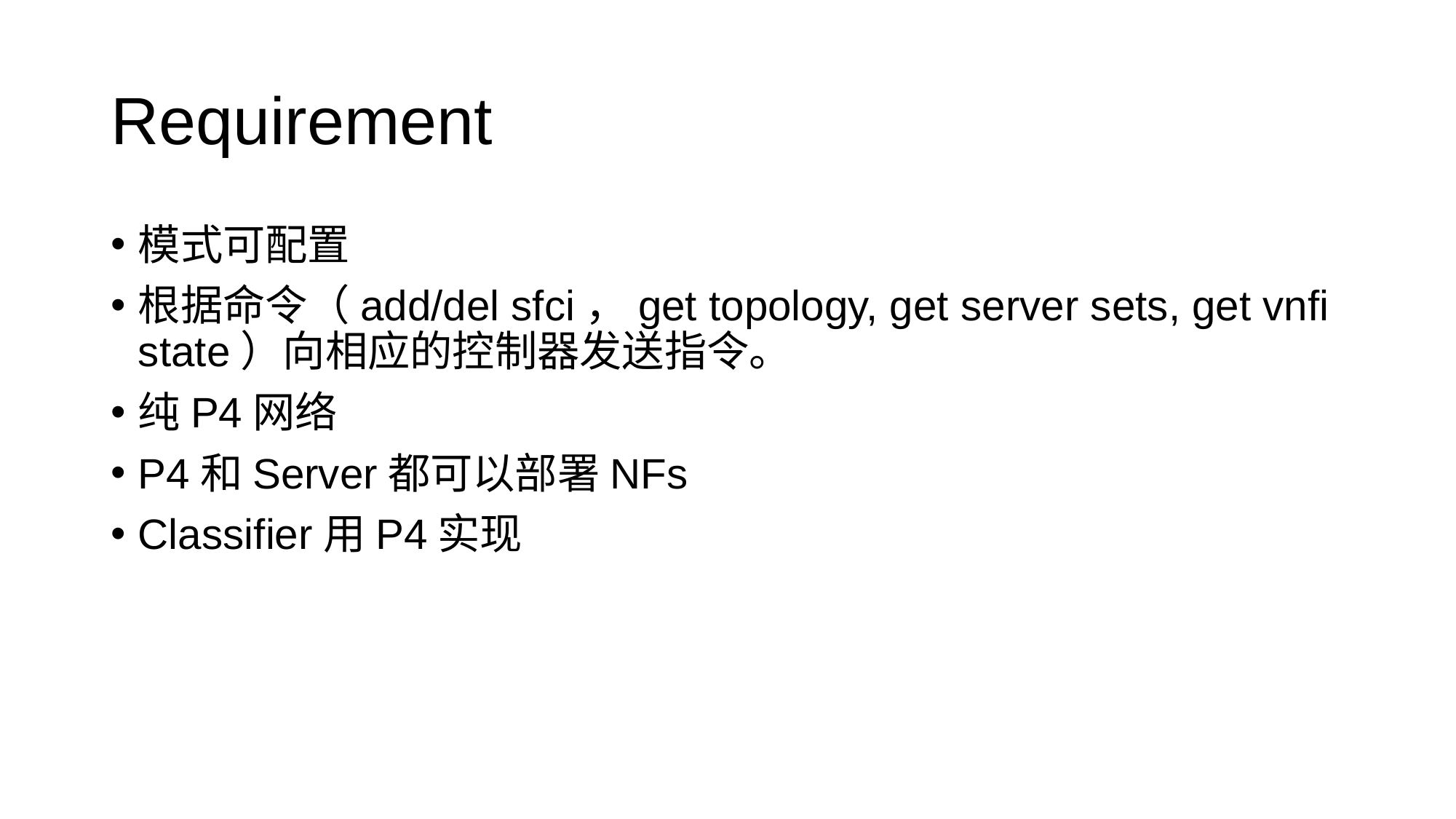

# Requirement
模式可配置
根据命令（add/del sfci，get topology, get server sets, get vnfi state）向相应的控制器发送指令。
纯P4网络
P4和Server都可以部署NFs
Classifier用P4实现